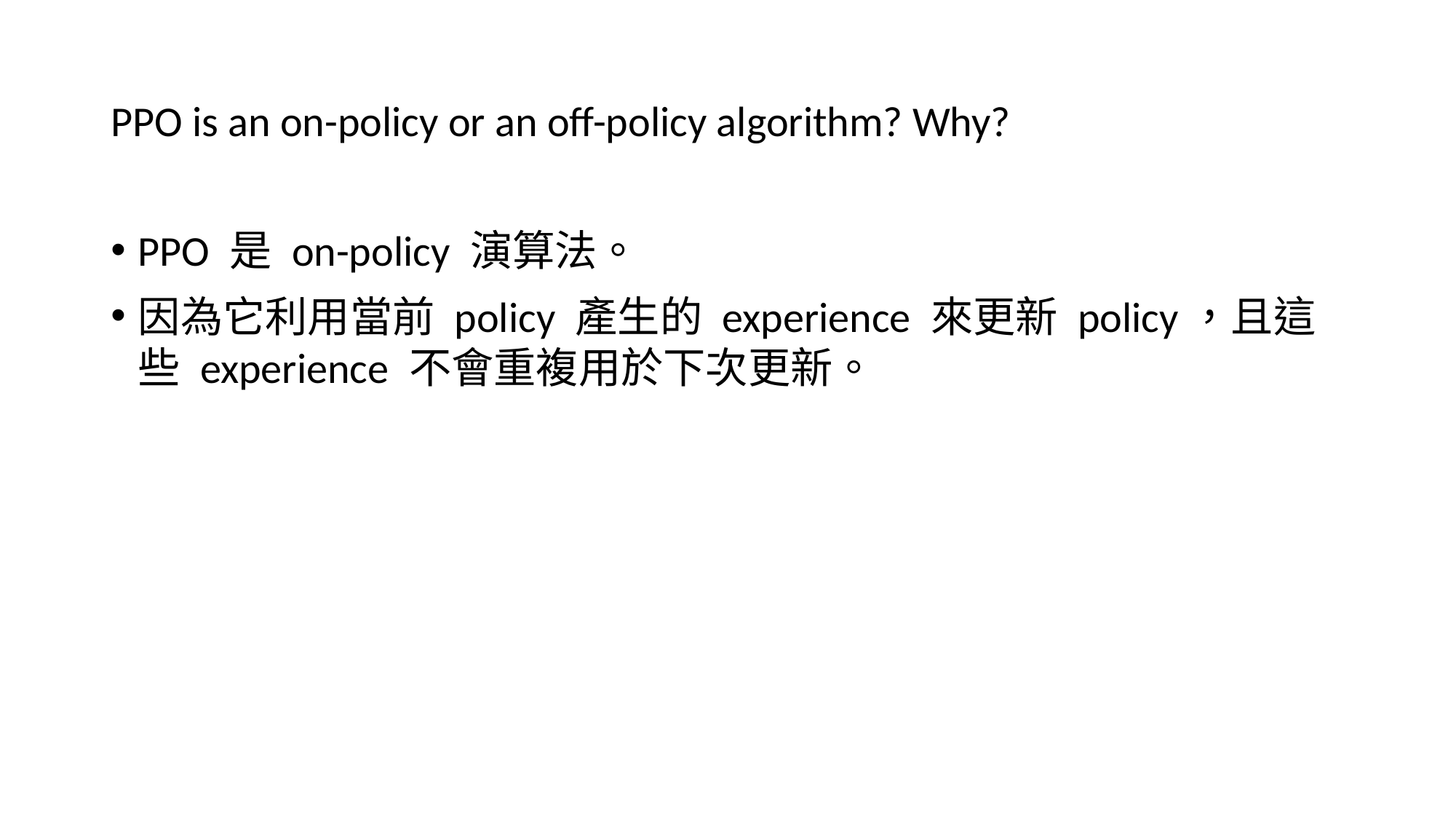

# PPO is an on-policy or an off-policy algorithm? Why?
PPO 是 on-policy 演算法。
因為它利用當前 policy 產生的 experience 來更新 policy，且這些 experience 不會重複用於下次更新。